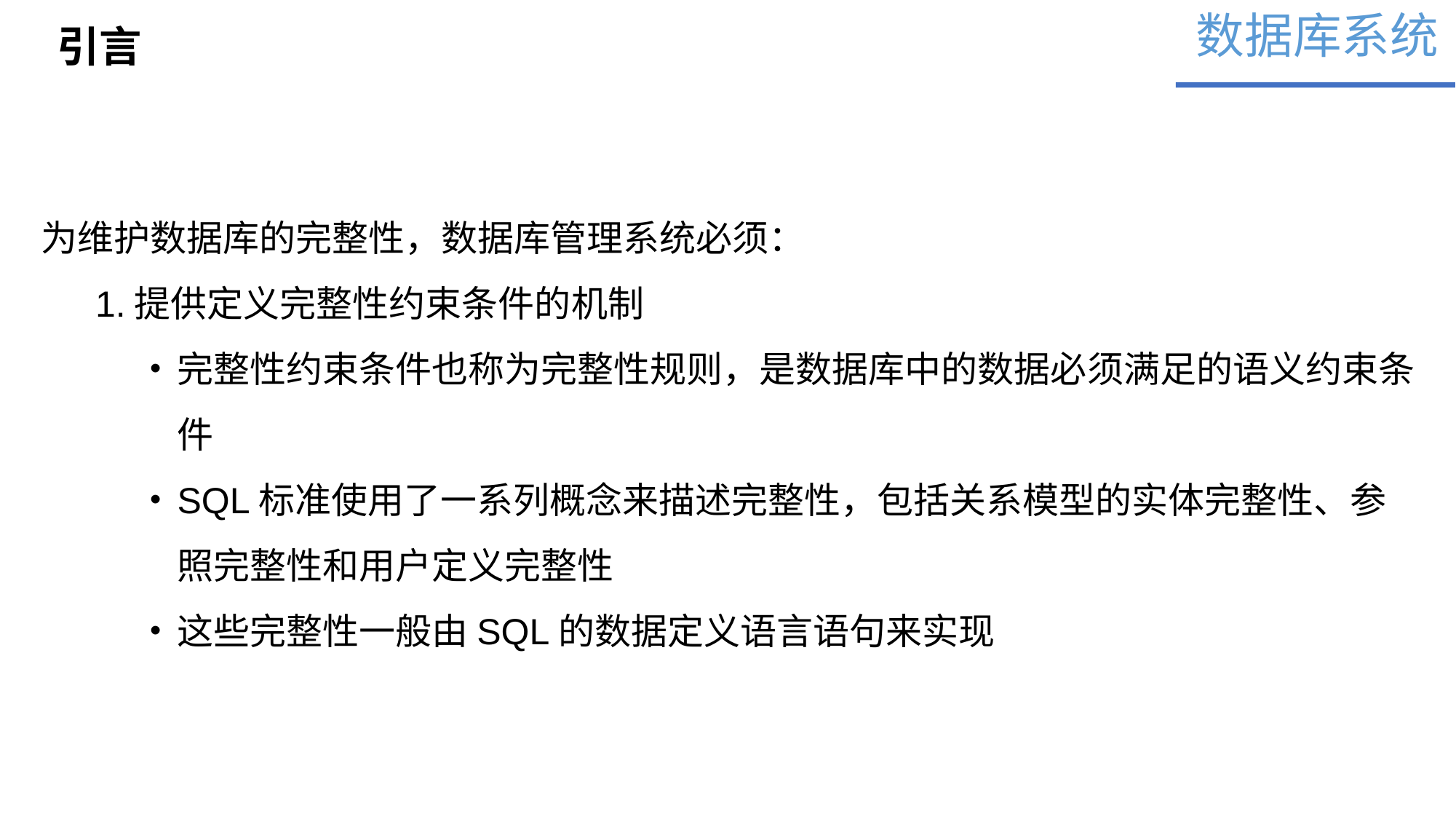

数据库系统
引言

为维护数据库的完整性，数据库管理系统必须：
1.提供定义完整性约束条件的机制
完整性约束条件也称为完整性规则，是数据库中的数据必须满足的语义约束条件
SQL标准使用了一系列概念来描述完整性，包括关系模型的实体完整性、参照完整性和用户定义完整性
这些完整性一般由SQL的数据定义语言语句来实现